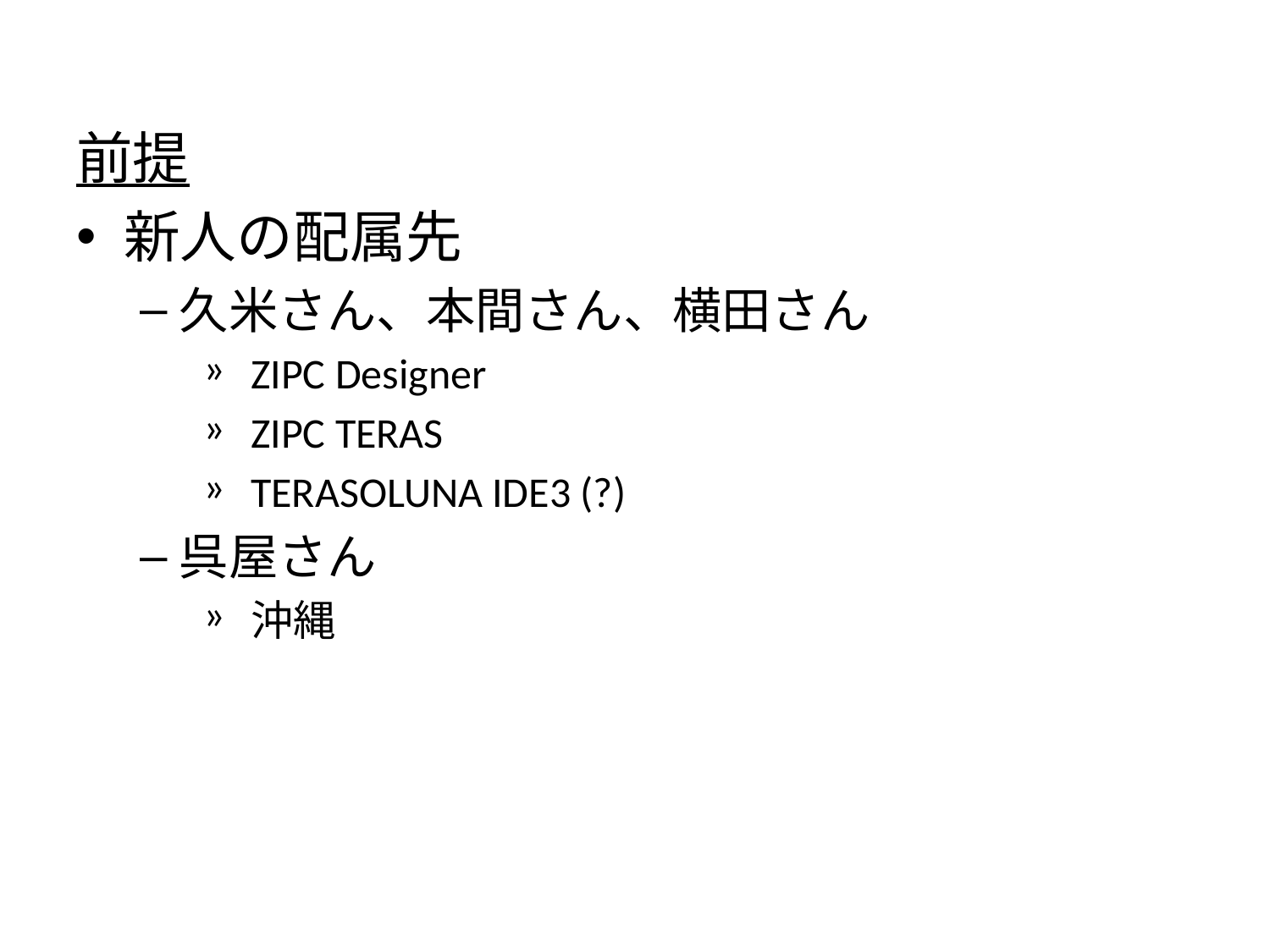

#
前提
新人の配属先
久米さん、本間さん、横田さん
ZIPC Designer
ZIPC TERAS
TERASOLUNA IDE3 (?)
呉屋さん
沖縄